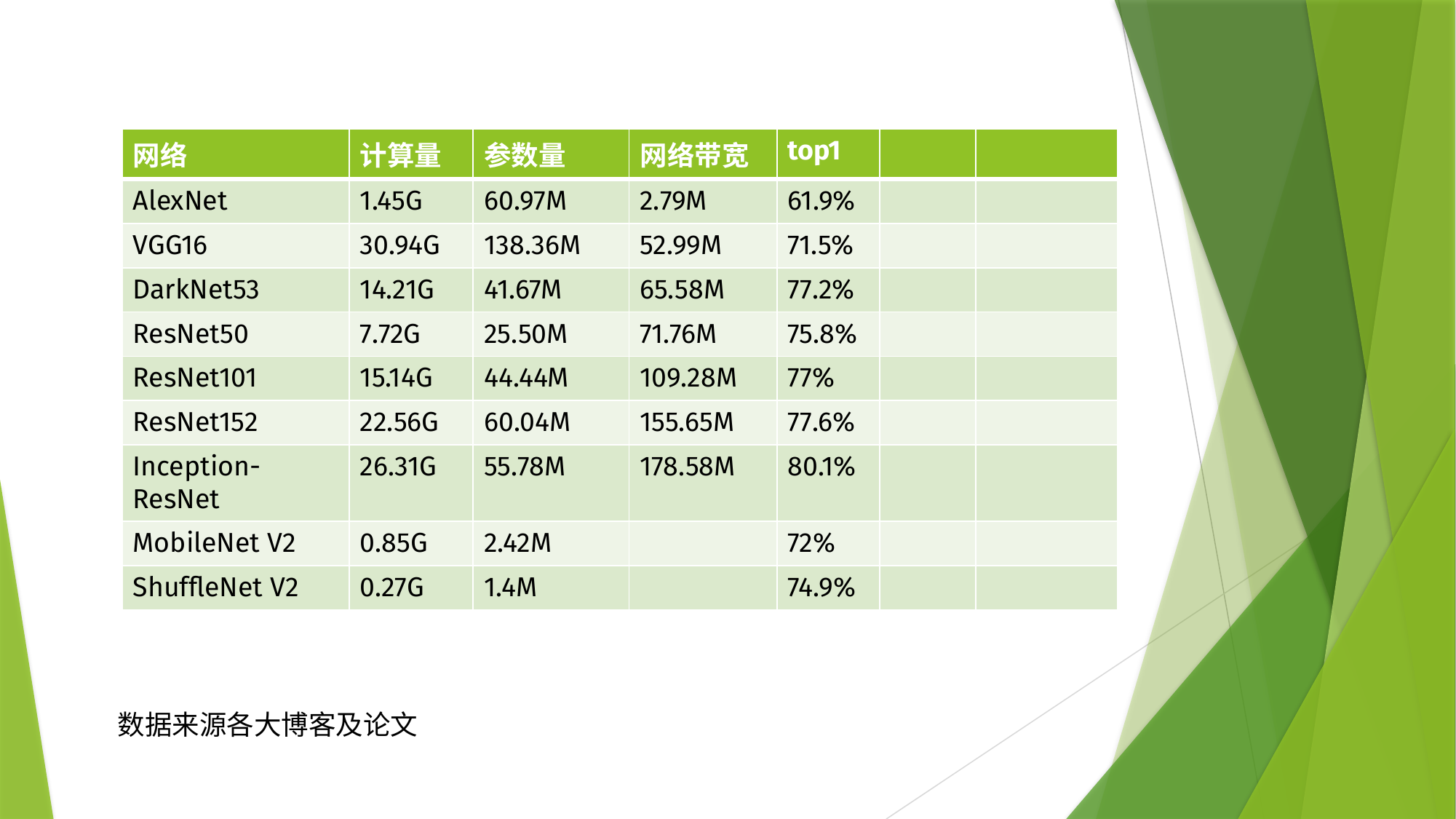

| 网络 | 计算量 | 参数量 | 网络带宽 | top1 |  |  |
| --- | --- | --- | --- | --- | --- | --- |
| AlexNet | 1.45G | 60.97M | 2.79M | 61.9% |  |  |
| VGG16 | 30.94G | 138.36M | 52.99M | 71.5% |  |  |
| DarkNet53 | 14.21G | 41.67M | 65.58M | 77.2% |  |  |
| ResNet50 | 7.72G | 25.50M | 71.76M | 75.8% |  |  |
| ResNet101 | 15.14G | 44.44M | 109.28M | 77% |  |  |
| ResNet152 | 22.56G | 60.04M | 155.65M | 77.6% |  |  |
| Inception-ResNet | 26.31G | 55.78M | 178.58M | 80.1% |  |  |
| MobileNet V2 | 0.85G | 2.42M |  | 72% |  |  |
| ShuffleNet V2 | 0.27G | 1.4M |  | 74.9% |  |  |
数据来源各大博客及论文